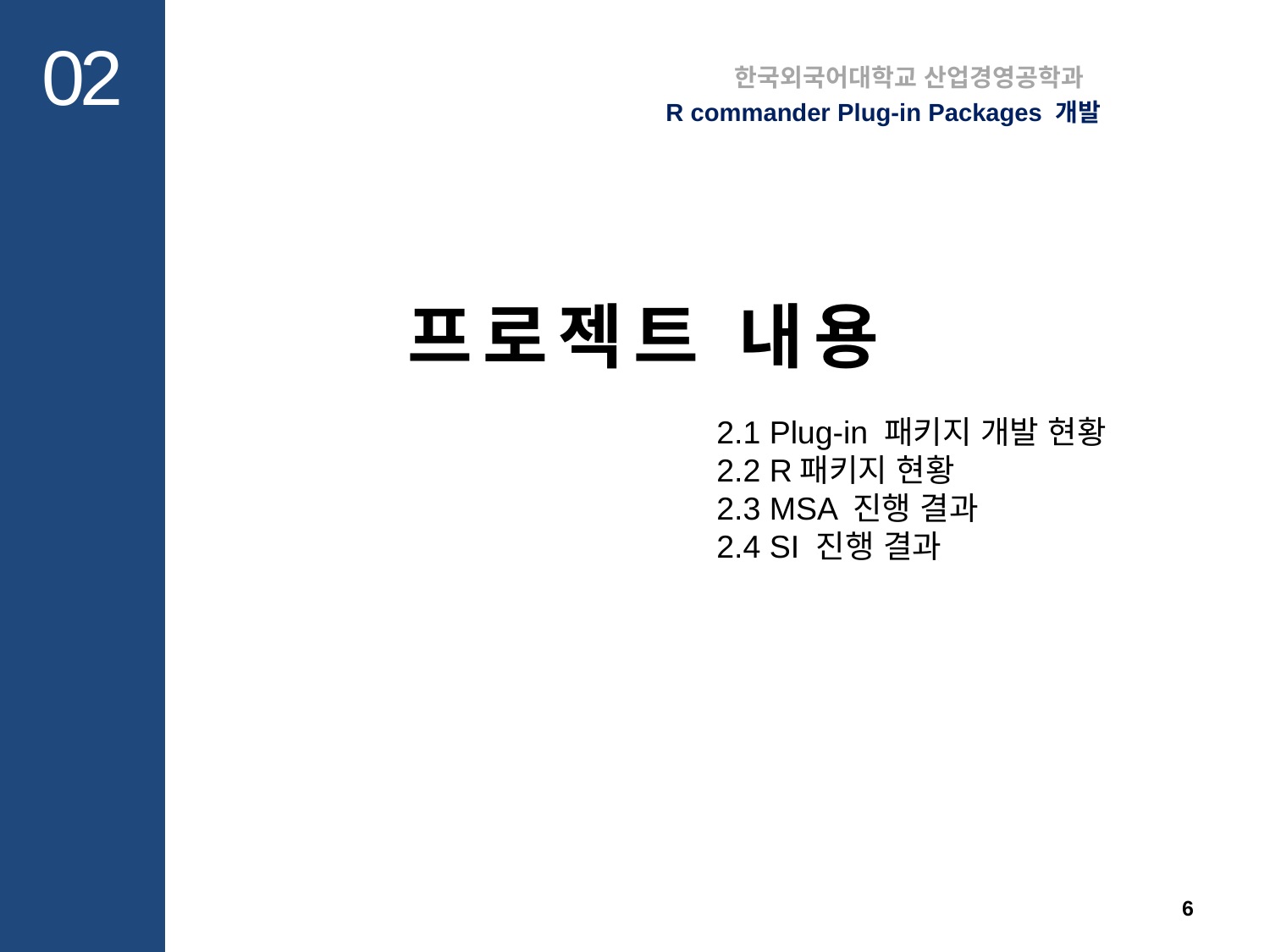

02
한국외국어대학교 산업경영공학과
R commander Plug-in Packages 개발
프로젝트 내용
2.1 Plug-in 패키지 개발 현황
2.2 R패키지 현황
2.3 MSA 진행 결과
2.4 SI 진행 결과
6